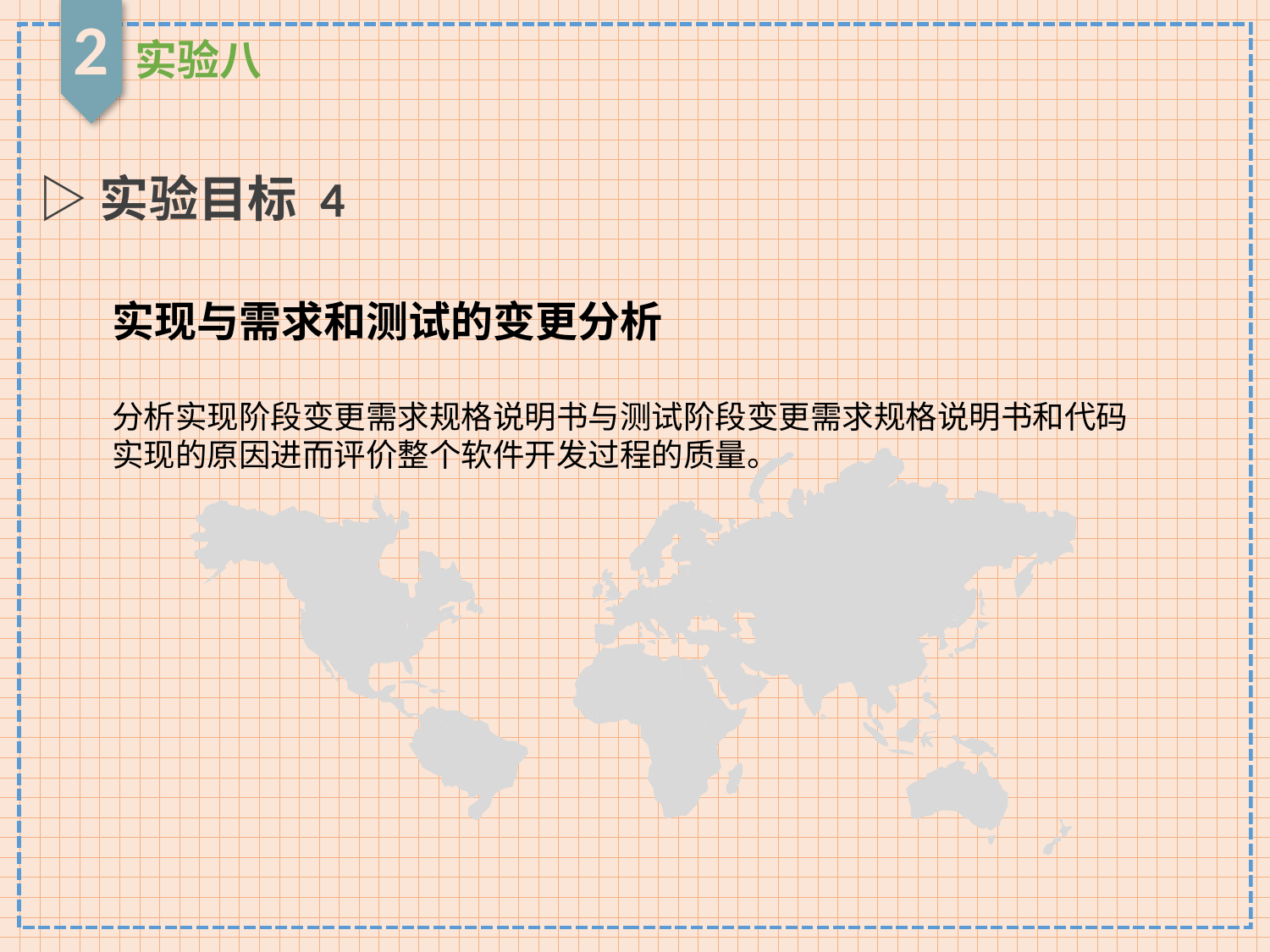

2
实验八
▷实验目标 4
实现与需求和测试的变更分析

分析实现阶段变更需求规格说明书与测试阶段变更需求规格说明书和代码实现的原因进而评价整个软件开发过程的质量。